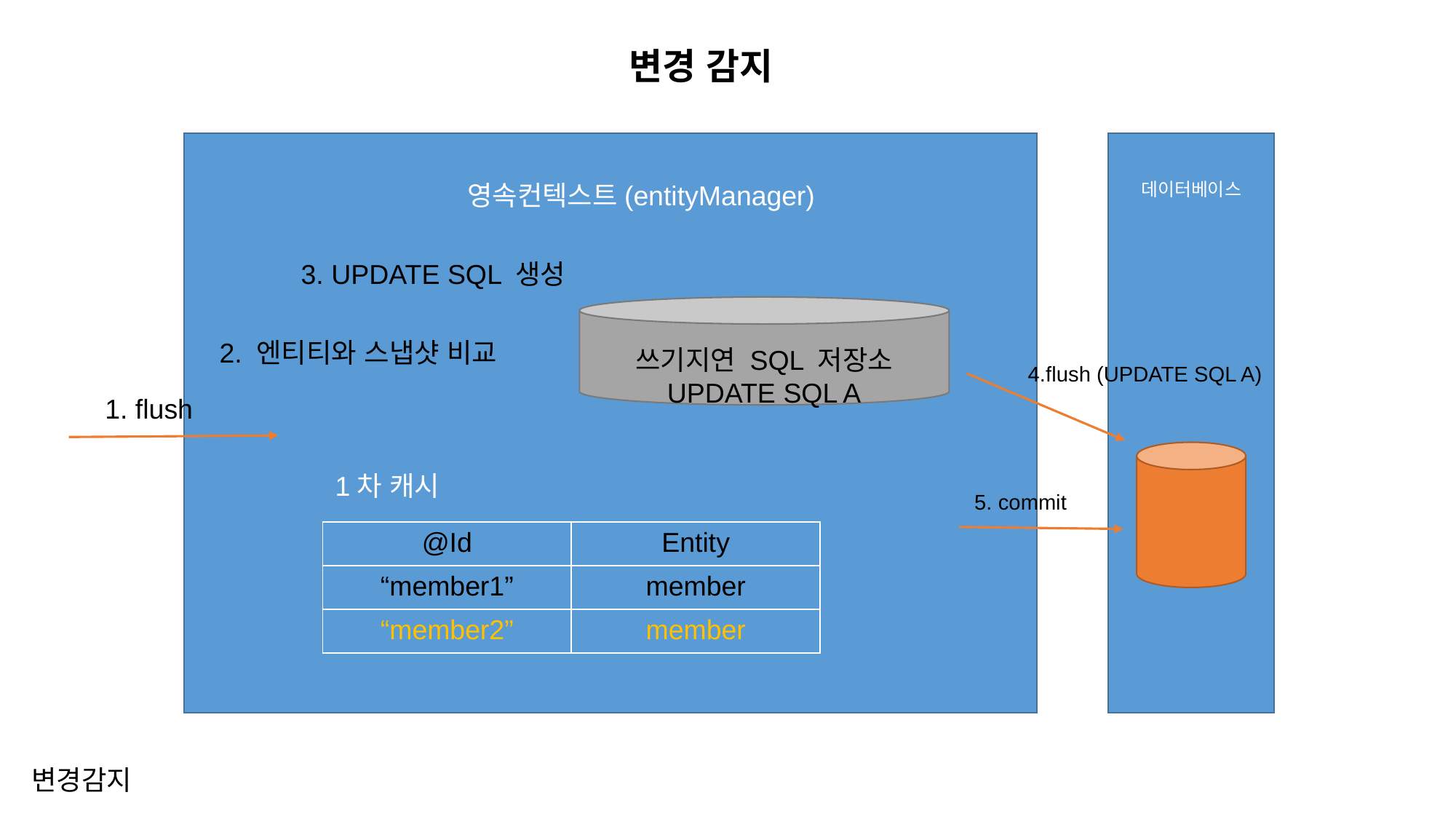

변경 감지

영속컨텍스트(entityManager)
데이터베이스
3. UPDATE SQL 생성

2. 엔티티와 스냅샷 비교
쓰기지연 SQL 저장소
UPDATE SQL A
4.flush (UPDATE SQL A)
1. flush

1차 캐시
5. commit
| @Id | Entity |
| --- | --- |
| “member1” | member |
| “member2” | member |
변경감지